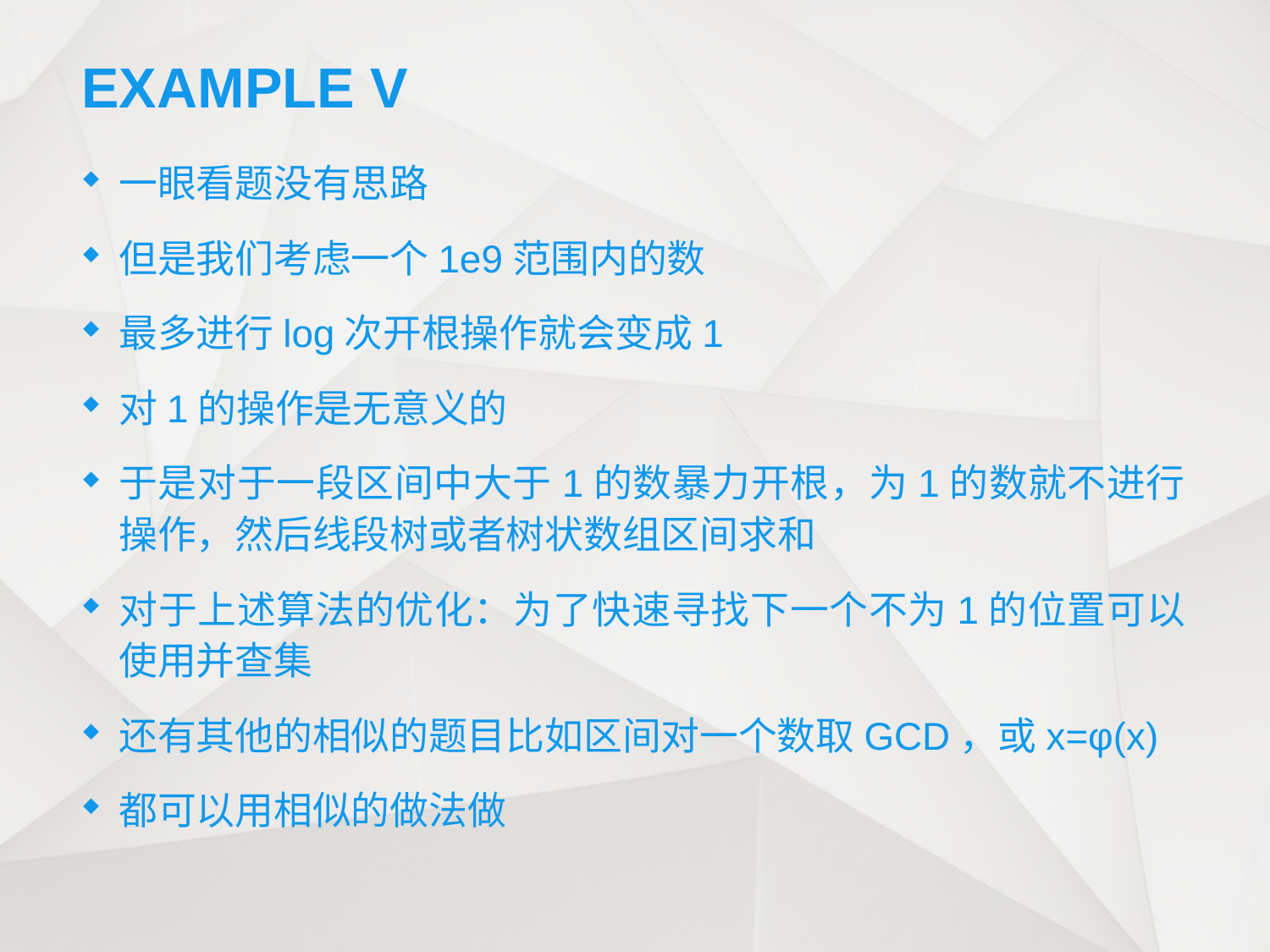

# EXAMPLE V
一眼看题没有思路
但是我们考虑一个1e9范围内的数
最多进行log次开根操作就会变成1
对1的操作是无意义的
于是对于一段区间中大于1的数暴力开根，为1的数就不进行操作，然后线段树或者树状数组区间求和
对于上述算法的优化：为了快速寻找下一个不为1的位置可以使用并查集
还有其他的相似的题目比如区间对一个数取GCD，或x=φ(x)
都可以用相似的做法做